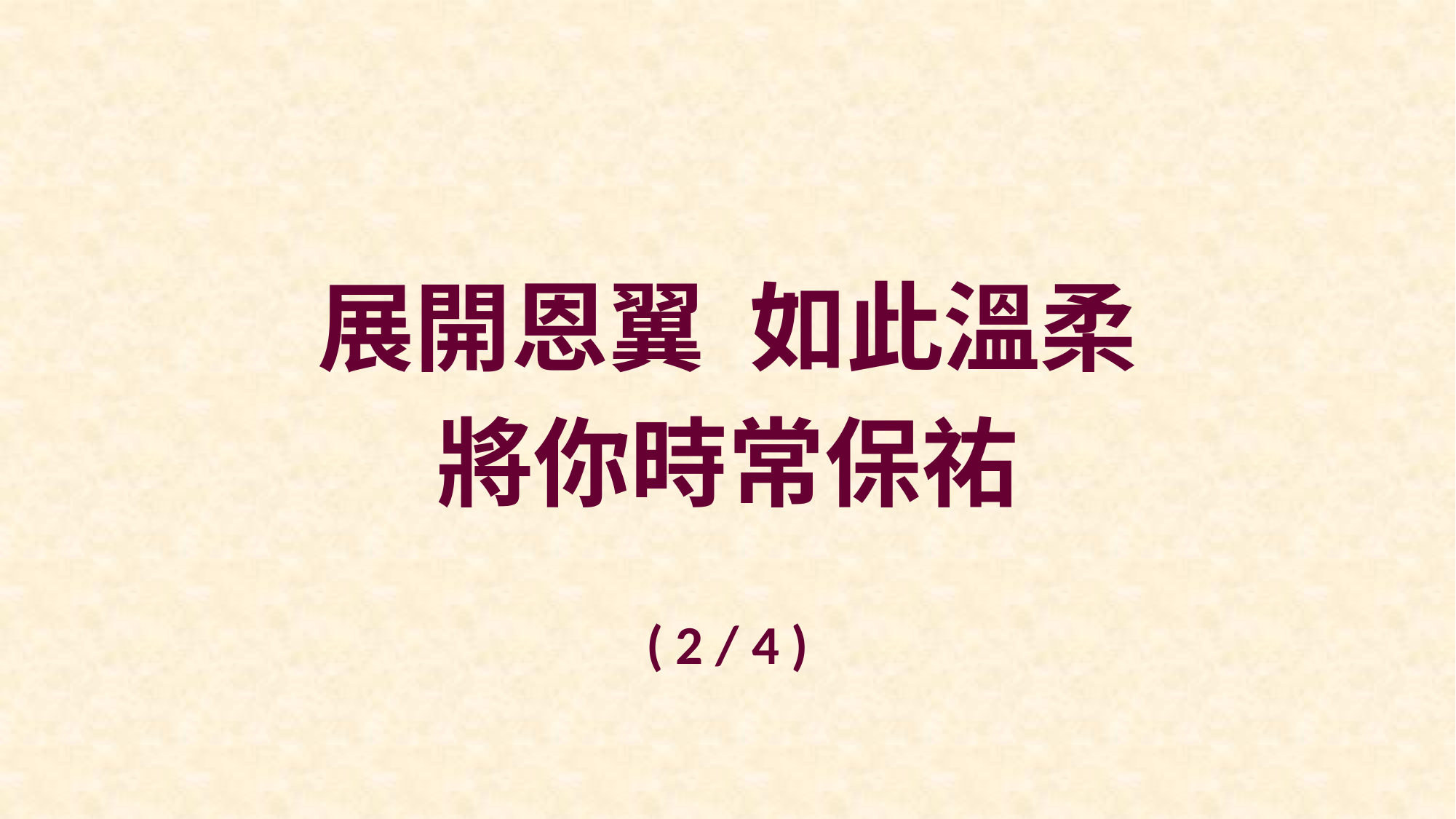

展開恩翼  如此溫柔
將你時常保祐
( 2 / 4 )